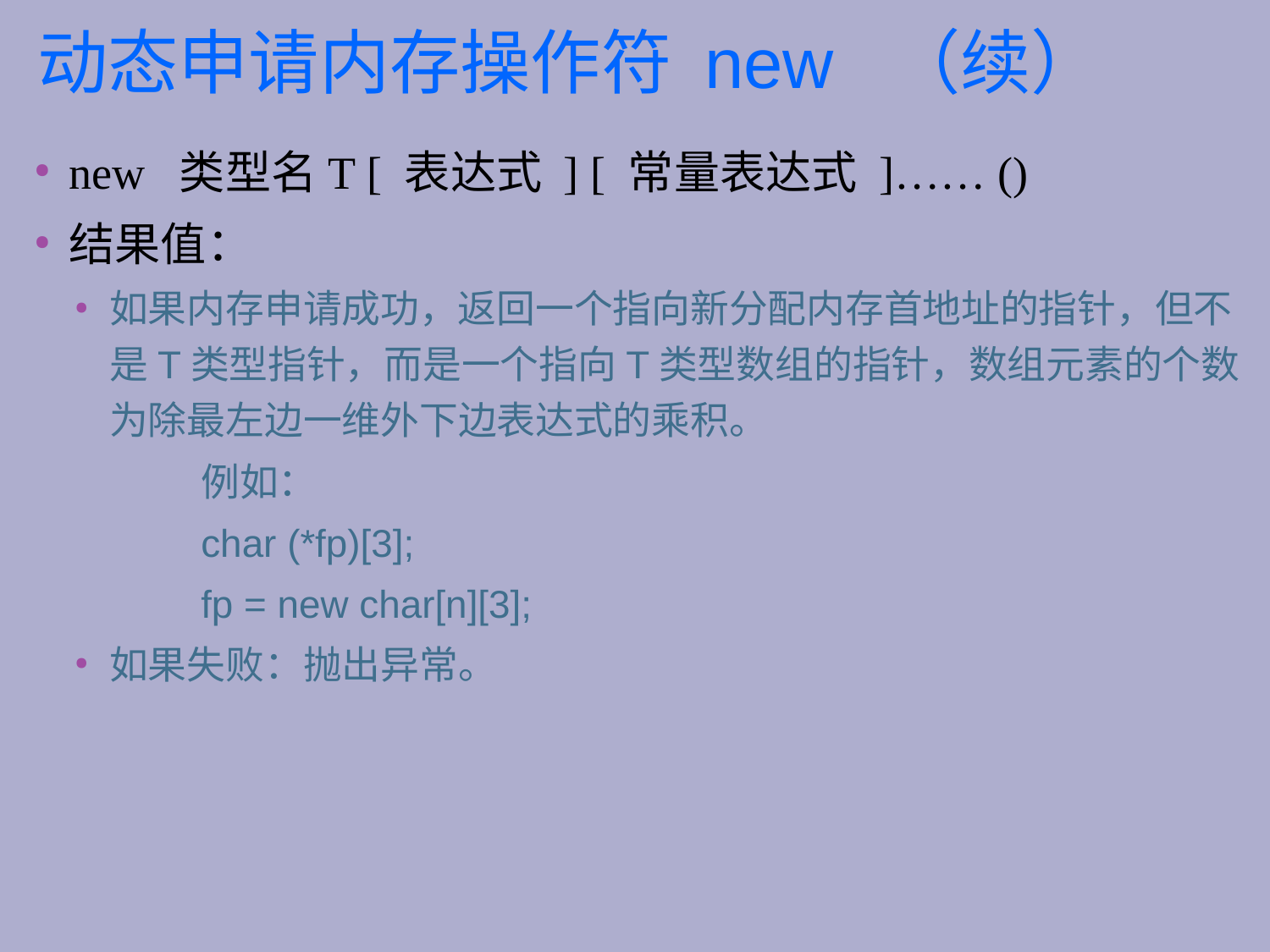

# 动态申请内存操作符 new  （续）
new  类型名T [ 表达式 ] [ 常量表达式 ]…… ()
结果值：
如果内存申请成功，返回一个指向新分配内存首地址的指针，但不是T类型指针，而是一个指向T类型数组的指针，数组元素的个数为除最左边一维外下边表达式的乘积。
	例如：
	char (*fp)[3];
	fp = new char[n][3];
如果失败：抛出异常。